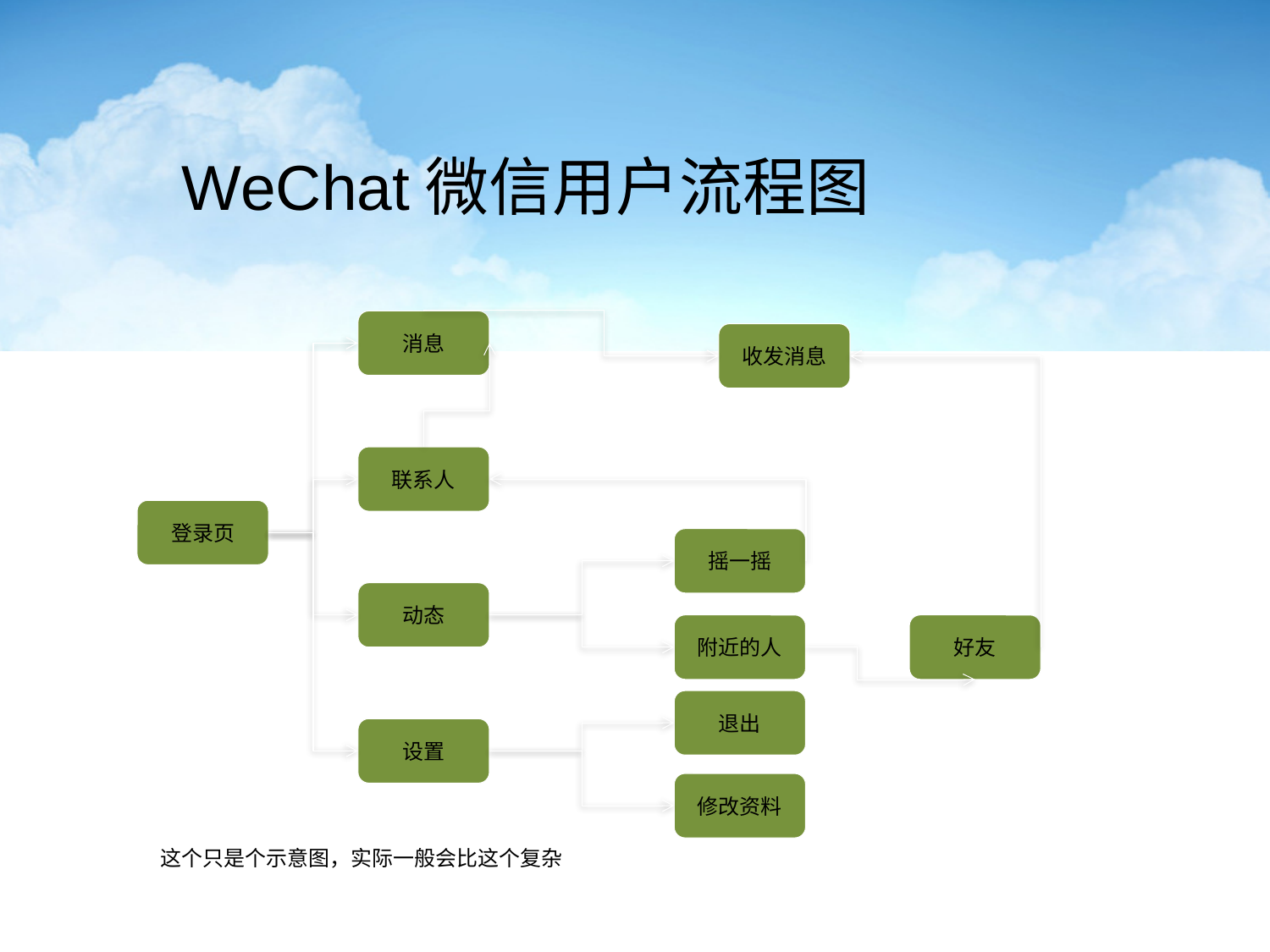

WeChat微信用户流程图
消息
收发消息
联系人
登录页
摇一摇
动态
附近的人
好友
退出
设置
修改资料
这个只是个示意图，实际一般会比这个复杂